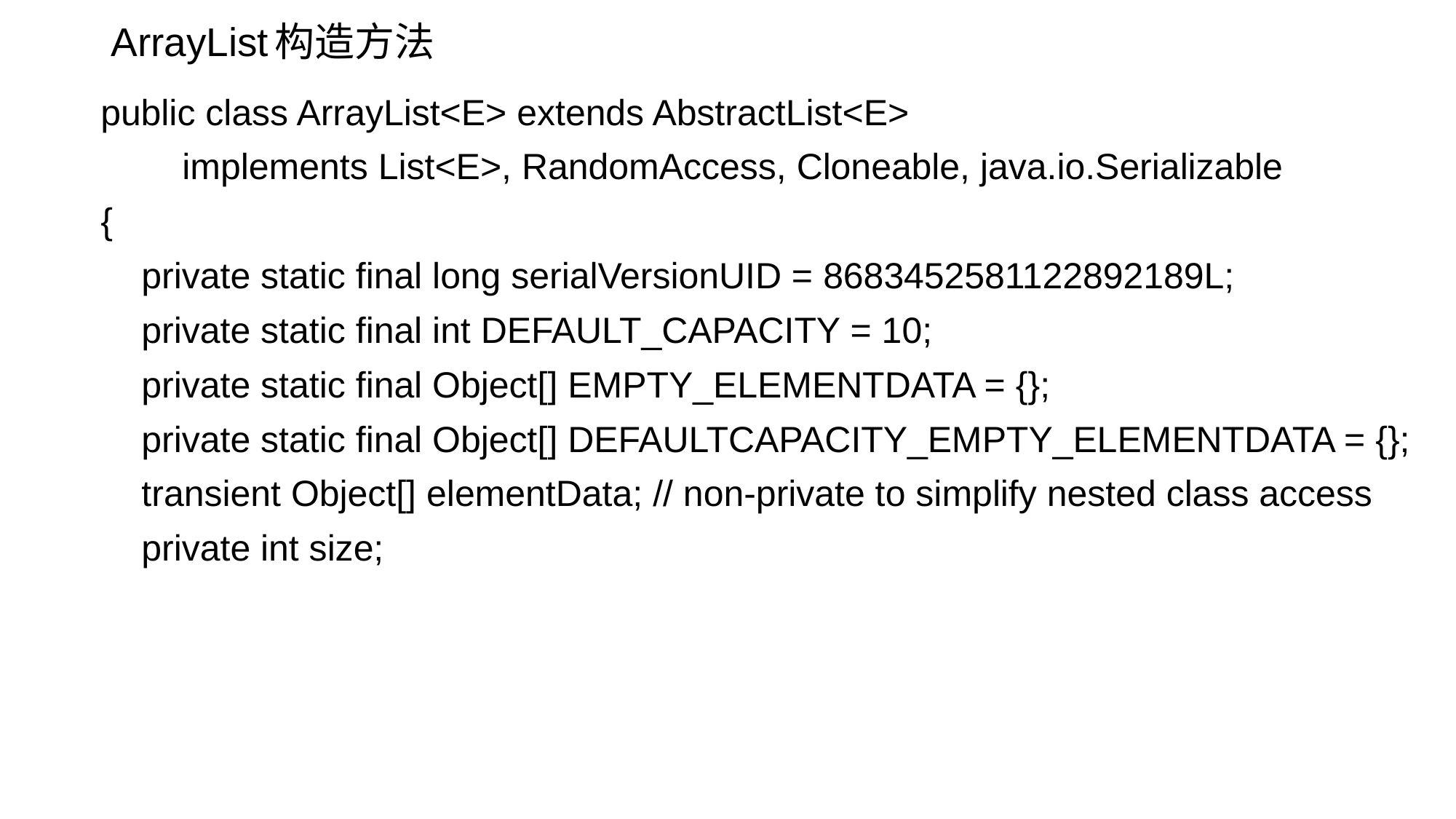

# ArrayList构造方法
public class ArrayList<E> extends AbstractList<E>
        implements List<E>, RandomAccess, Cloneable, java.io.Serializable
{
    private static final long serialVersionUID = 8683452581122892189L;
    private static final int DEFAULT_CAPACITY = 10;
    private static final Object[] EMPTY_ELEMENTDATA = {};
    private static final Object[] DEFAULTCAPACITY_EMPTY_ELEMENTDATA = {};
    transient Object[] elementData; // non-private to simplify nested class access
    private int size;